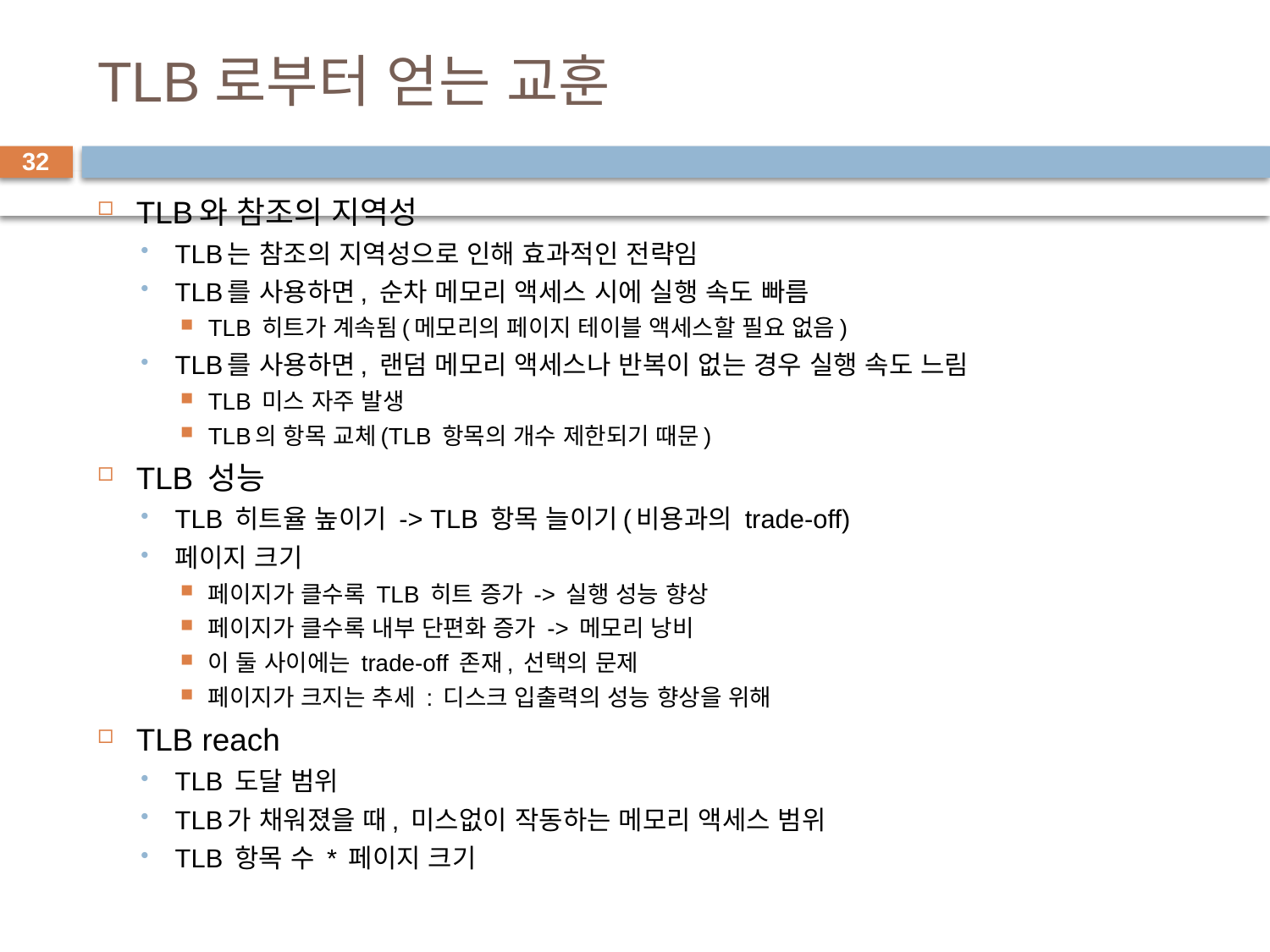

# TLB로부터 얻는 교훈
32
TLB와 참조의 지역성
TLB는 참조의 지역성으로 인해 효과적인 전략임
TLB를 사용하면, 순차 메모리 액세스 시에 실행 속도 빠름
TLB 히트가 계속됨(메모리의 페이지 테이블 액세스할 필요 없음)
TLB를 사용하면, 랜덤 메모리 액세스나 반복이 없는 경우 실행 속도 느림
TLB 미스 자주 발생
TLB의 항목 교체(TLB 항목의 개수 제한되기 때문)
TLB 성능
TLB 히트율 높이기 -> TLB 항목 늘이기(비용과의 trade-off)
페이지 크기
페이지가 클수록 TLB 히트 증가 -> 실행 성능 향상
페이지가 클수록 내부 단편화 증가 -> 메모리 낭비
이 둘 사이에는 trade-off 존재, 선택의 문제
페이지가 크지는 추세 : 디스크 입출력의 성능 향상을 위해
TLB reach
TLB 도달 범위
TLB가 채워졌을 때, 미스없이 작동하는 메모리 액세스 범위
TLB 항목 수 * 페이지 크기